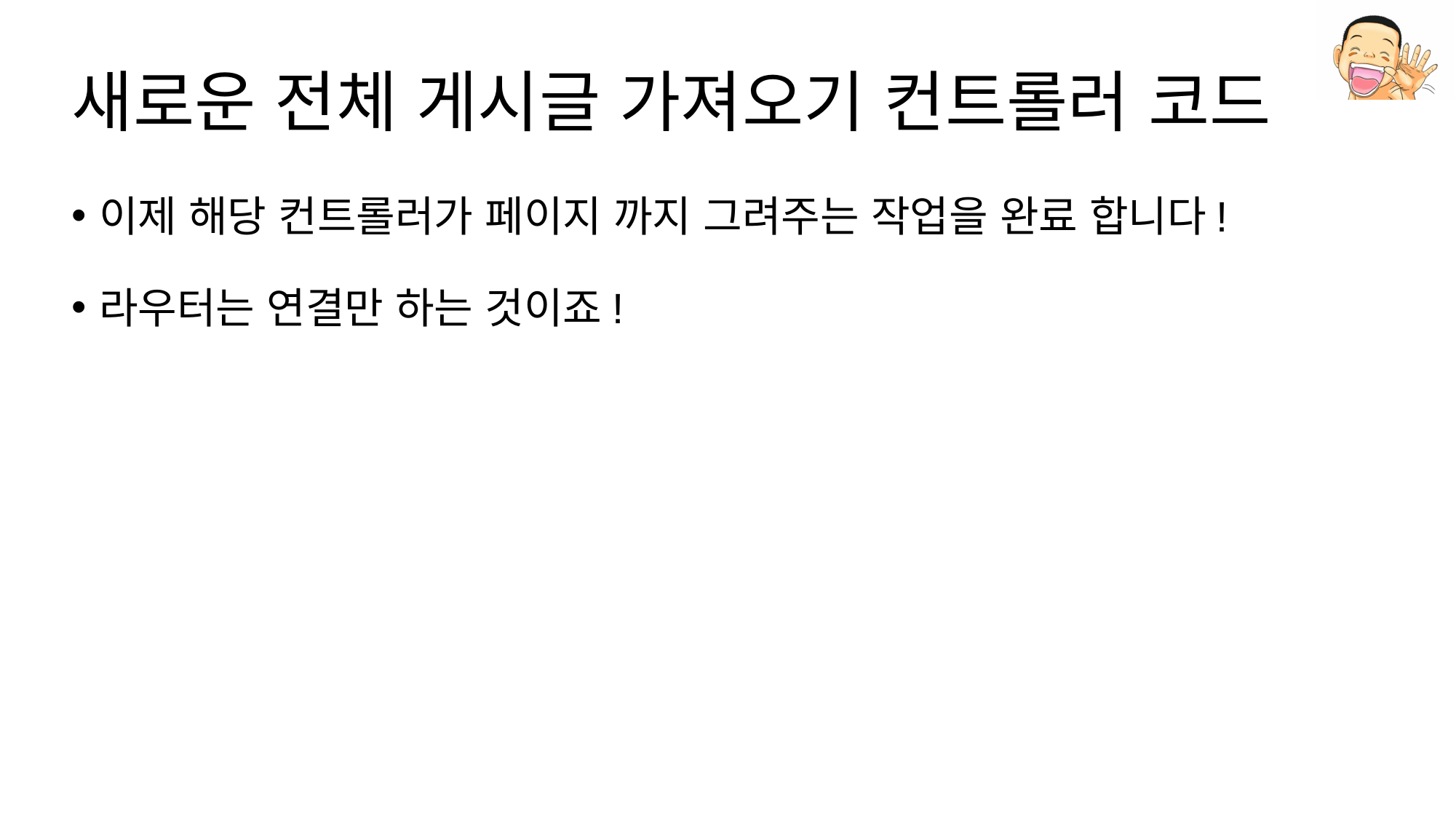

# 새로운 전체 게시글 가져오기 컨트롤러 코드
이제 해당 컨트롤러가 페이지 까지 그려주는 작업을 완료 합니다!
라우터는 연결만 하는 것이죠!